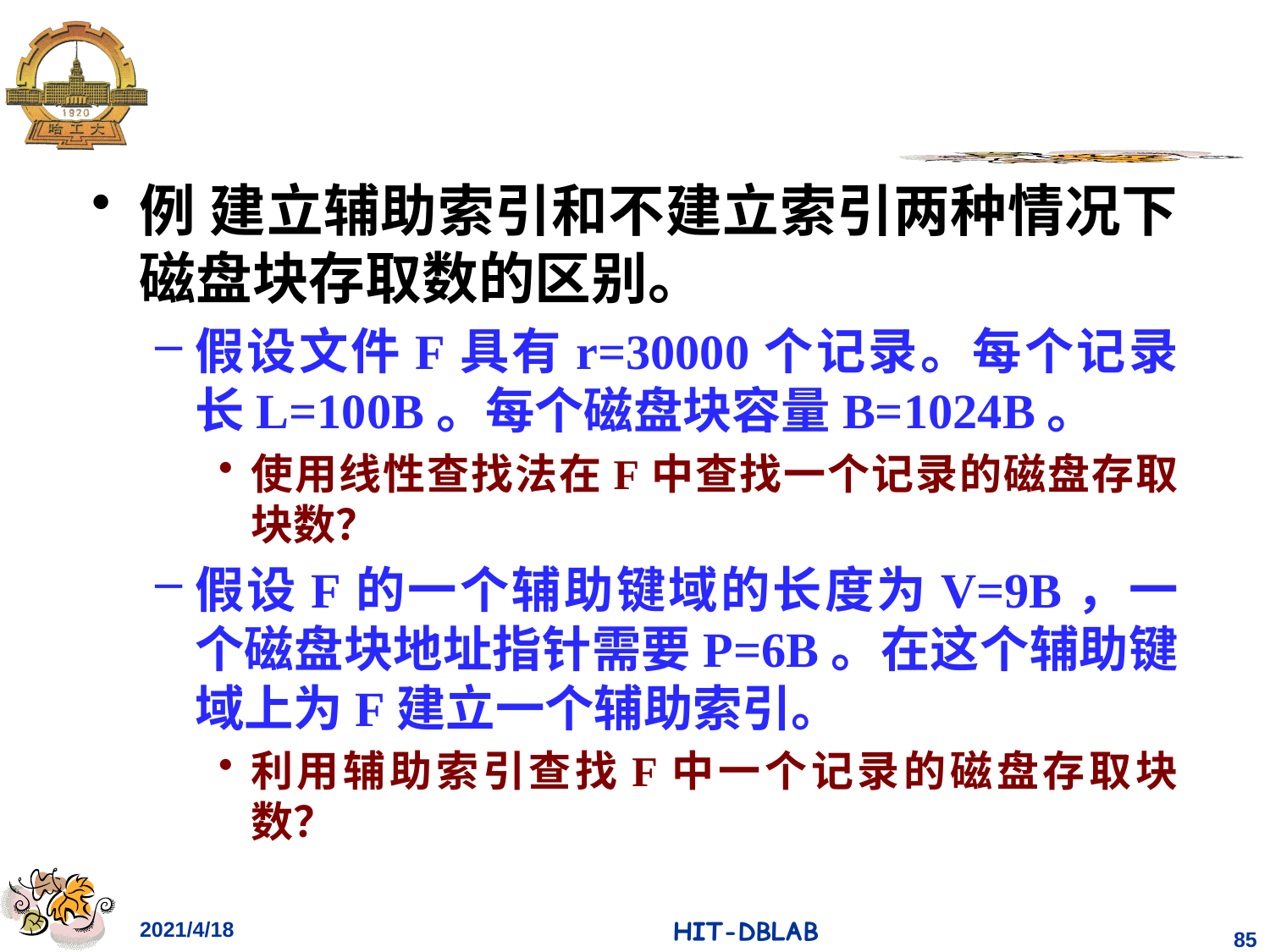

例 建立辅助索引和不建立索引两种情况下磁盘块存取数的区别。
假设文件F具有r=30000个记录。每个记录长L=100B。每个磁盘块容量B=1024B。
使用线性查找法在F中查找一个记录的磁盘存取块数？
假设F的一个辅助键域的长度为V=9B，一个磁盘块地址指针需要P=6B。在这个辅助键域上为F建立一个辅助索引。
利用辅助索引查找F中一个记录的磁盘存取块数？
2021/4/18
HIT-DBLAB
85